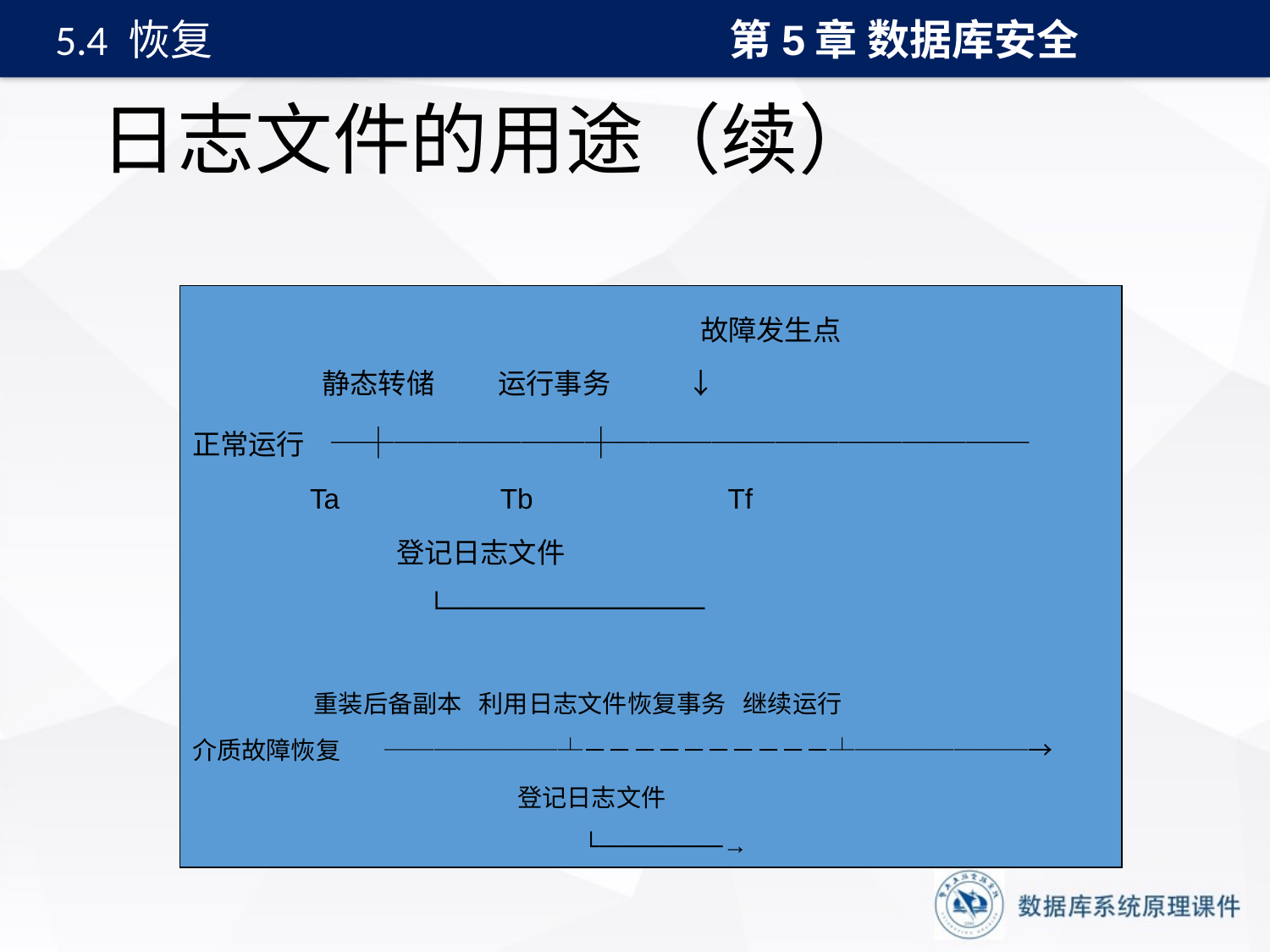

第5章 数据库安全
5.4 恢复
# 日志文件的用途（续）
                                                     			故障发生点
                  　静态转储          运行事务            ↓
正常运行    ─┼──────┼─────────────
               Ta        　　　Tb                         Tf
                                    登记日志文件
                              └─────────────

                     重装后备副本   利用日志文件恢复事务   继续运行
介质故障恢复        ───────┴－－－－－－－－－－┴───────→
                                                          登记日志文件
                                                        └───────→